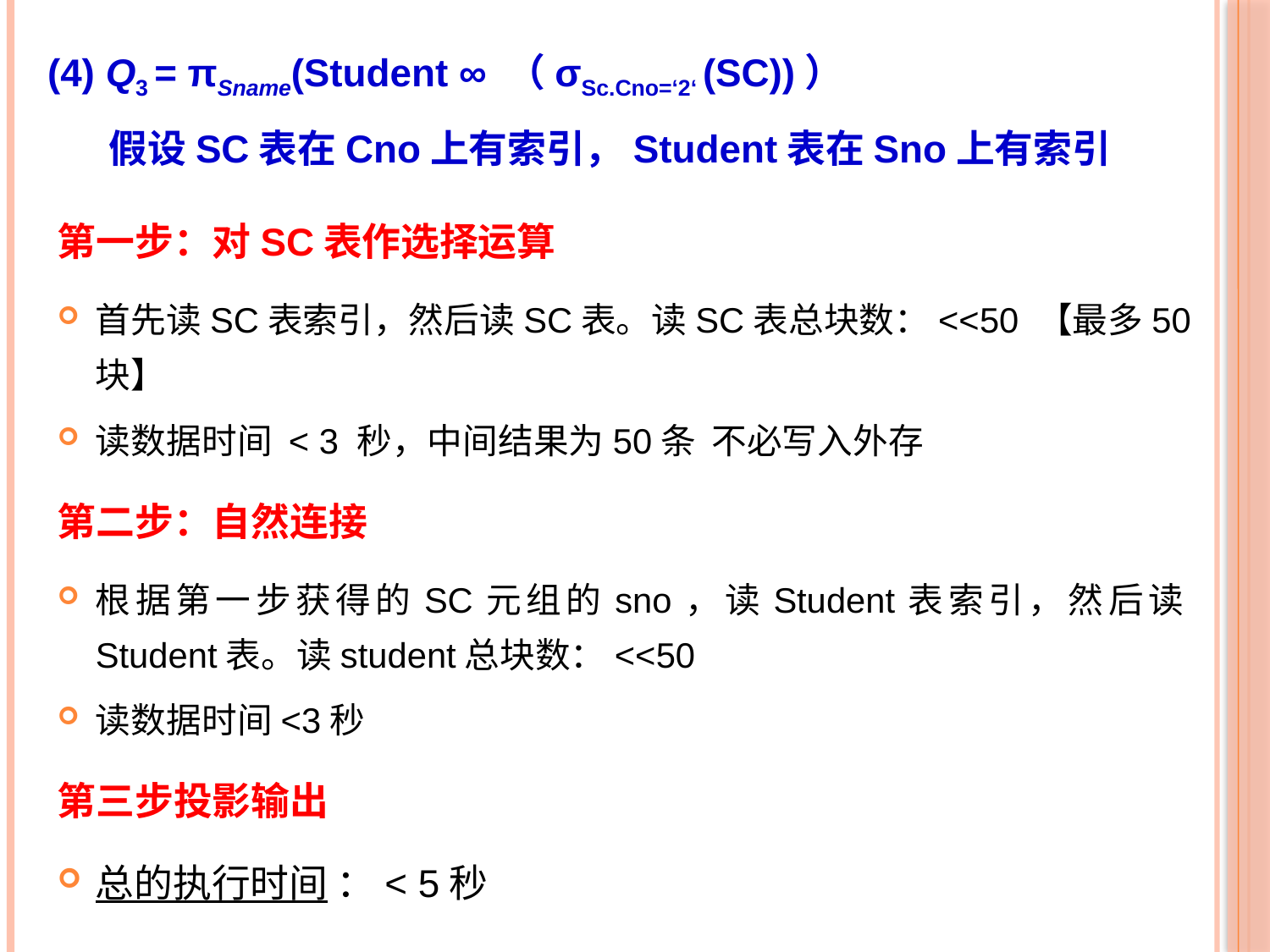

(4) Q3 = πSname(Student ∞ （σSc.Cno=‘2‘ (SC))）
假设SC表在Cno上有索引，Student表在Sno上有索引
第一步：对SC表作选择运算
首先读SC表索引，然后读SC表。读SC表总块数：<<50 【最多50块】
读数据时间 < 3 秒，中间结果为50条  不必写入外存
第二步：自然连接
根据第一步获得的SC元组的sno，读Student表索引，然后读Student表。读student总块数：<<50
读数据时间<3秒
第三步投影输出
总的执行时间 ：< 5秒